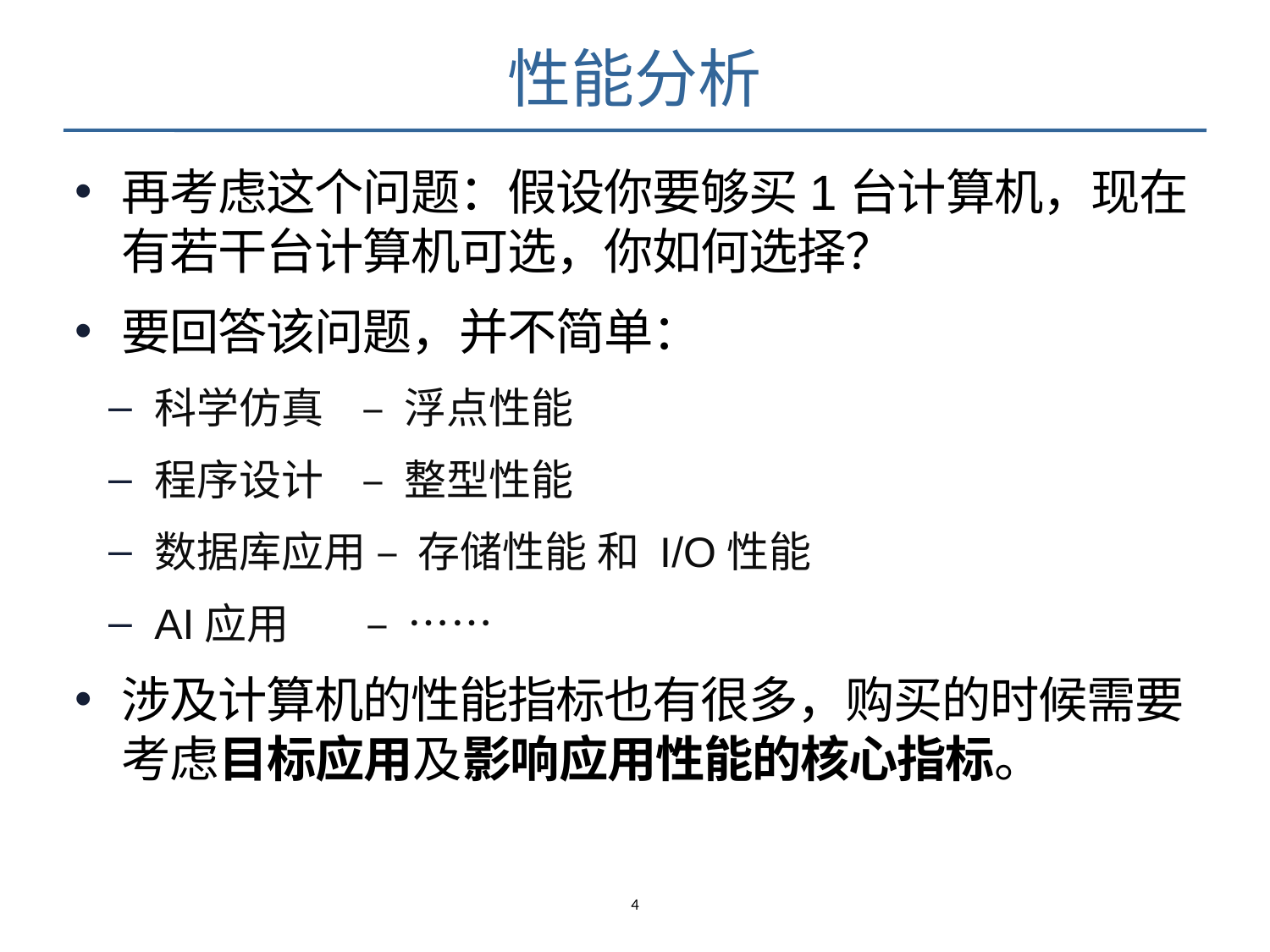

# 性能分析
再考虑这个问题：假设你要够买1台计算机，现在有若干台计算机可选，你如何选择？
要回答该问题，并不简单：
科学仿真    –  浮点性能
程序设计    –  整型性能
数据库应用 –  存储性能 和 I/O性能
AI应用        –  ……
涉及计算机的性能指标也有很多，购买的时候需要考虑目标应用及影响应用性能的核心指标。
4